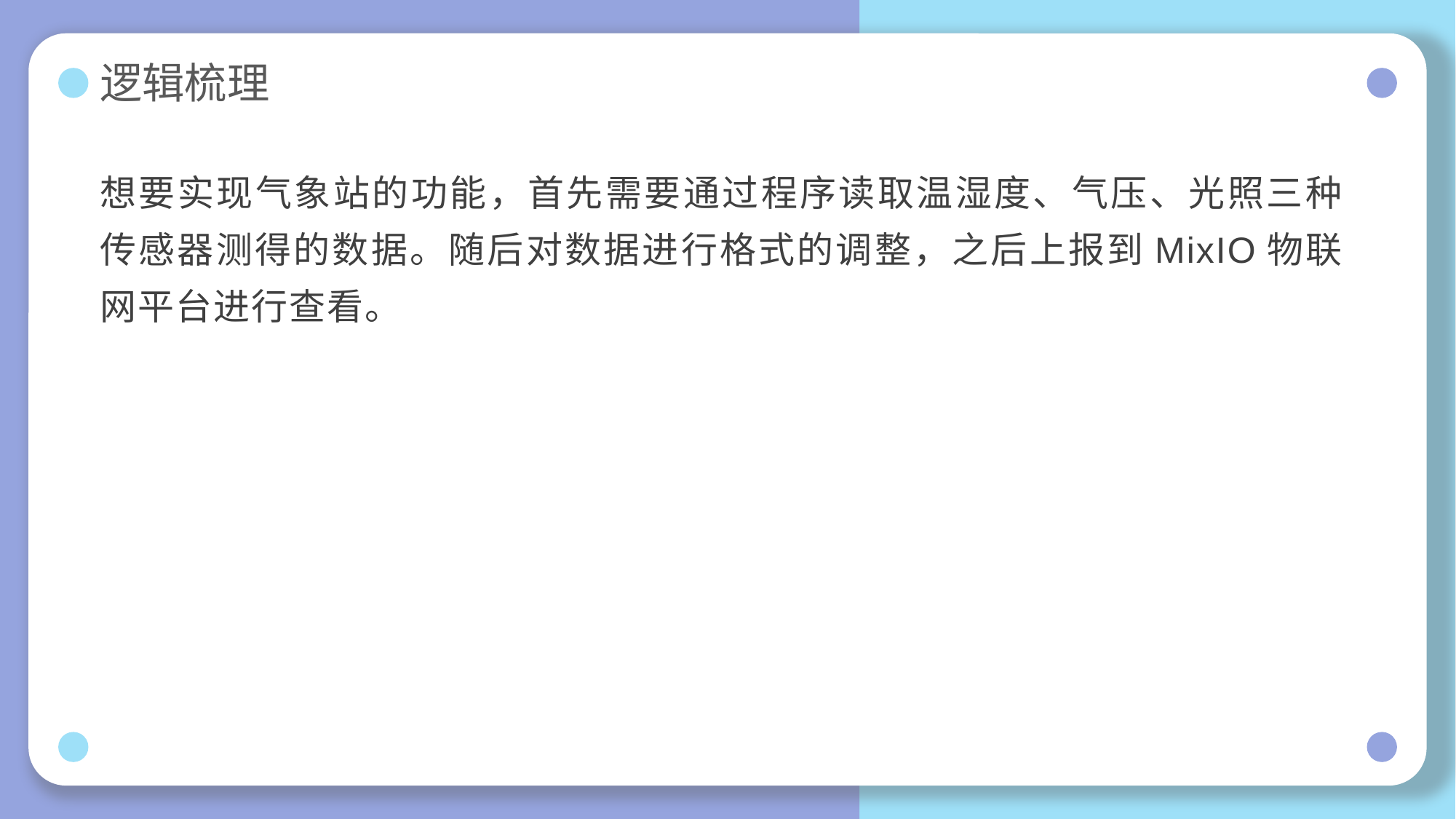

# 逻辑梳理
想要实现气象站的功能，首先需要通过程序读取温湿度、气压、光照三种传感器测得的数据。随后对数据进行格式的调整，之后上报到MixIO物联网平台进行查看。